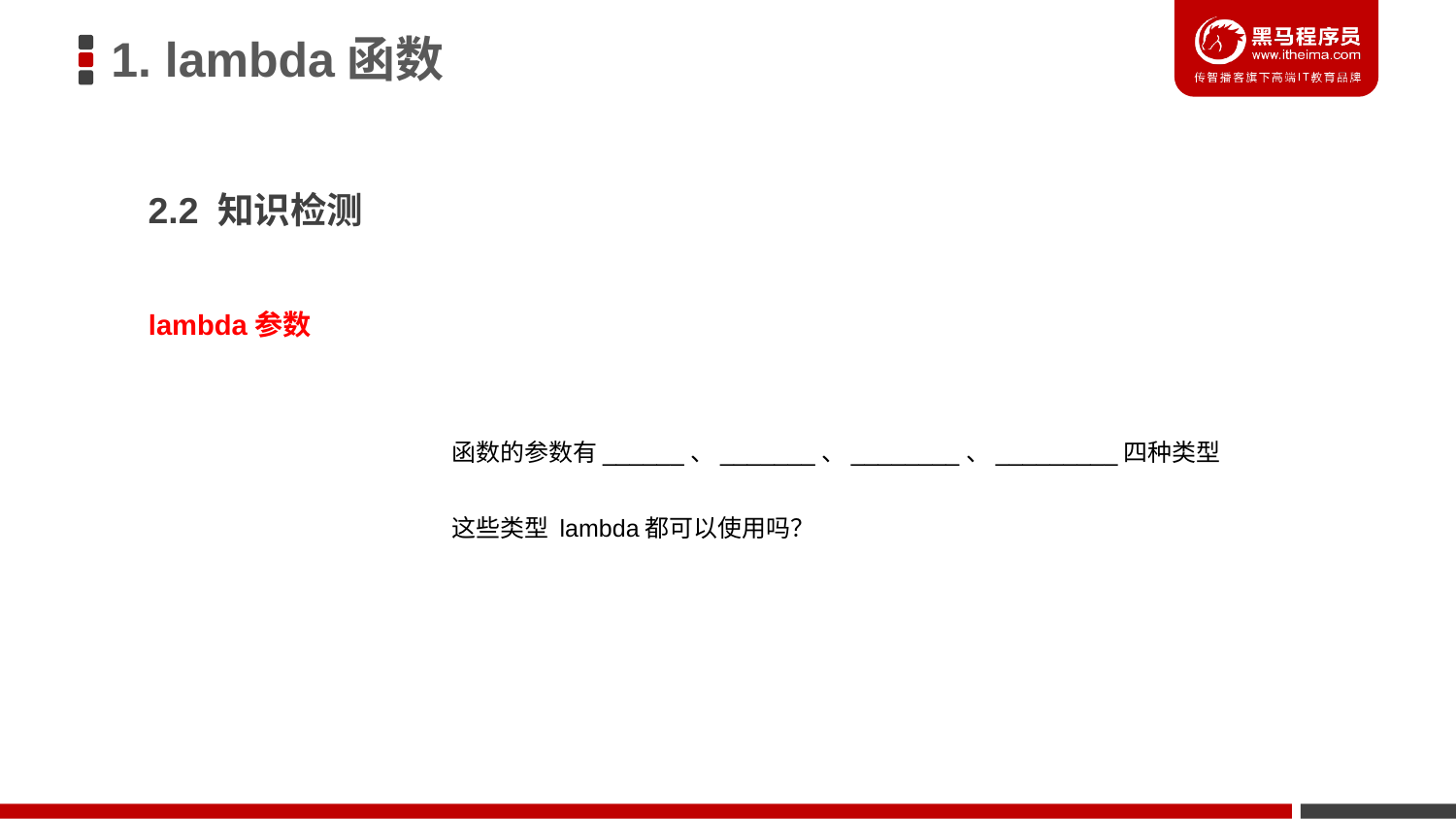

1. lambda函数
2.2 知识检测
lambda参数
	函数的参数有______、_______、________、_________四种类型

	这些类型 lambda都可以使用吗？